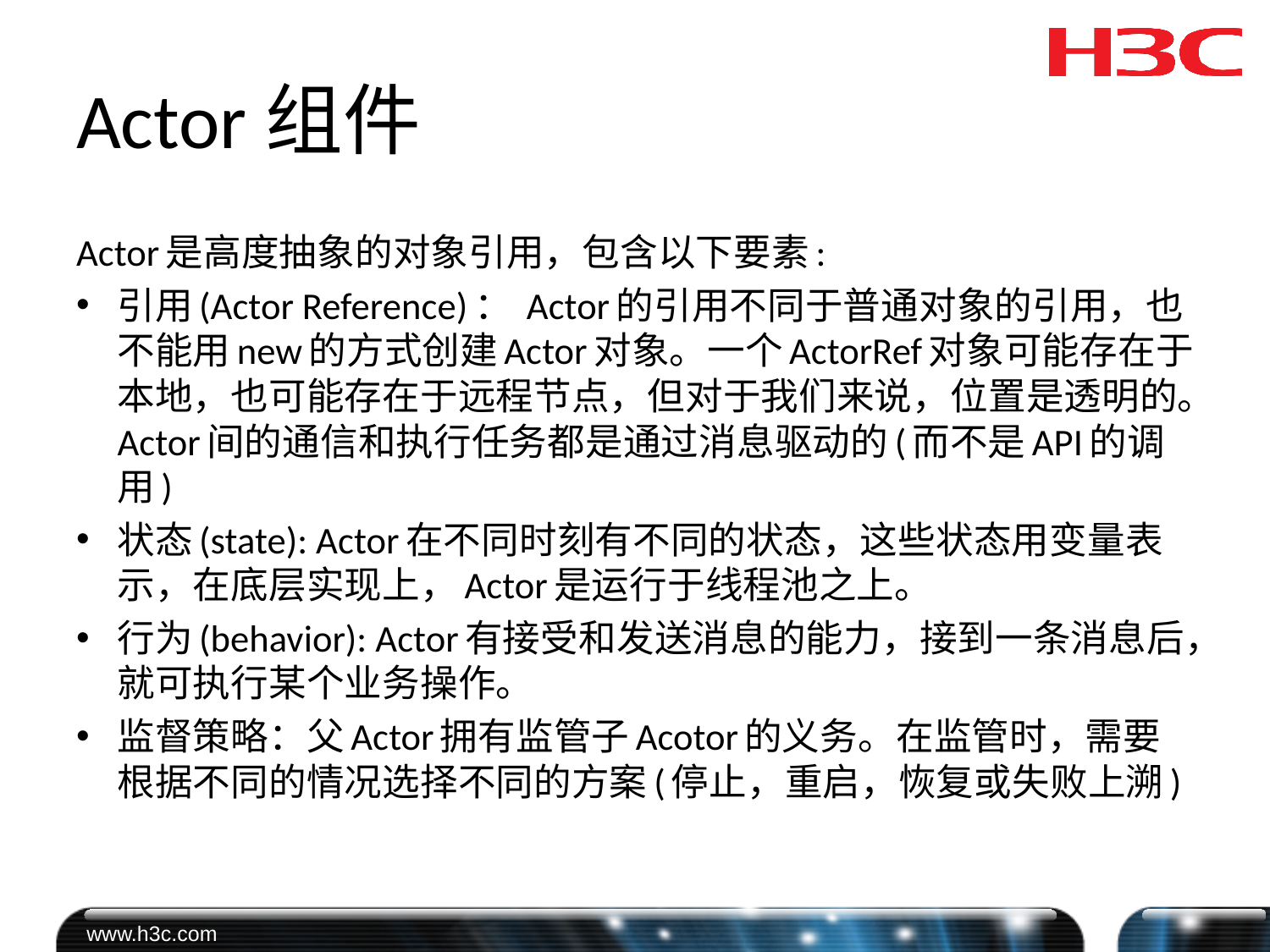

# Actor组件
Actor是高度抽象的对象引用，包含以下要素:
引用(Actor Reference)： Actor的引用不同于普通对象的引用，也不能用new的方式创建Actor对象。一个ActorRef对象可能存在于本地，也可能存在于远程节点，但对于我们来说，位置是透明的。Actor间的通信和执行任务都是通过消息驱动的(而不是API的调用)
状态(state): Actor在不同时刻有不同的状态，这些状态用变量表示，在底层实现上，Actor是运行于线程池之上。
行为(behavior): Actor有接受和发送消息的能力，接到一条消息后，就可执行某个业务操作。
监督策略：父Actor拥有监管子Acotor的义务。在监管时，需要根据不同的情况选择不同的方案(停止，重启，恢复或失败上溯)